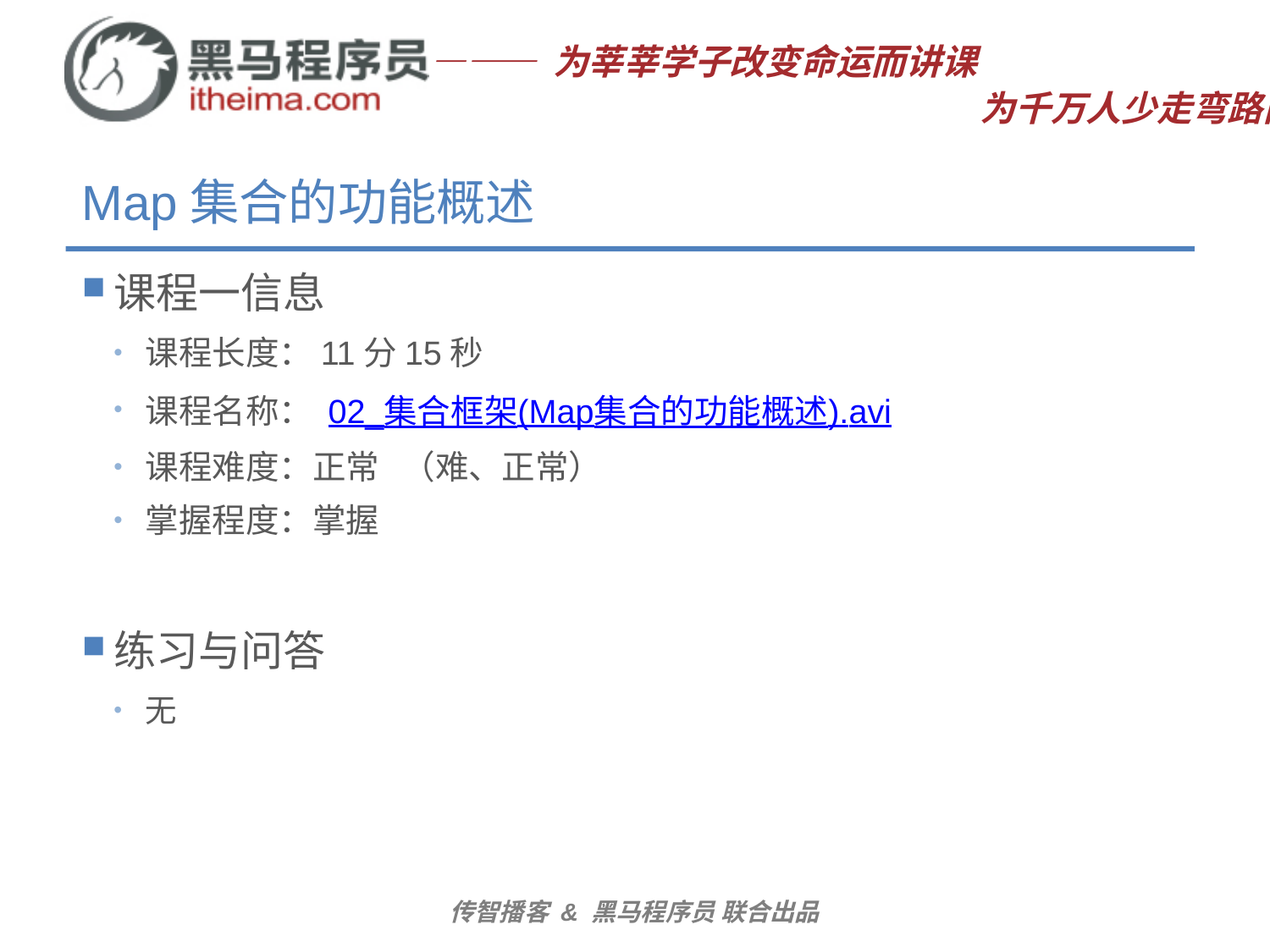

# Map集合的功能概述
课程一信息
课程长度：11分15秒
课程名称： 02_集合框架(Map集合的功能概述).avi
课程难度：正常   （难、正常）
掌握程度：掌握

练习与问答
无